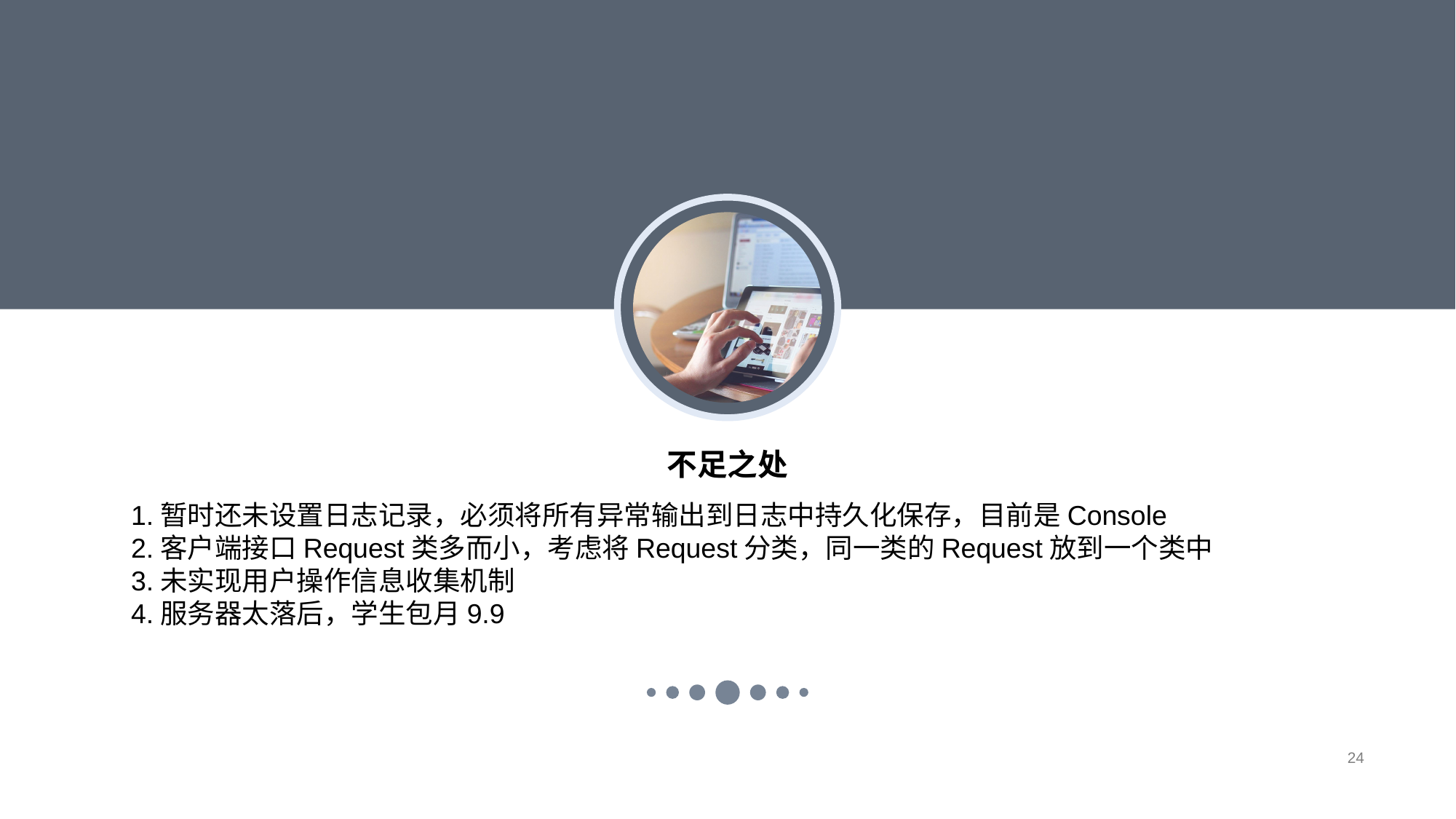

不足之处

#
1.暂时还未设置日志记录，必须将所有异常输出到日志中持久化保存，目前是Console
2.客户端接口Request类多而小，考虑将Request分类，同一类的Request放到一个类中
3.未实现用户操作信息收集机制
4.服务器太落后，学生包月9.9
24